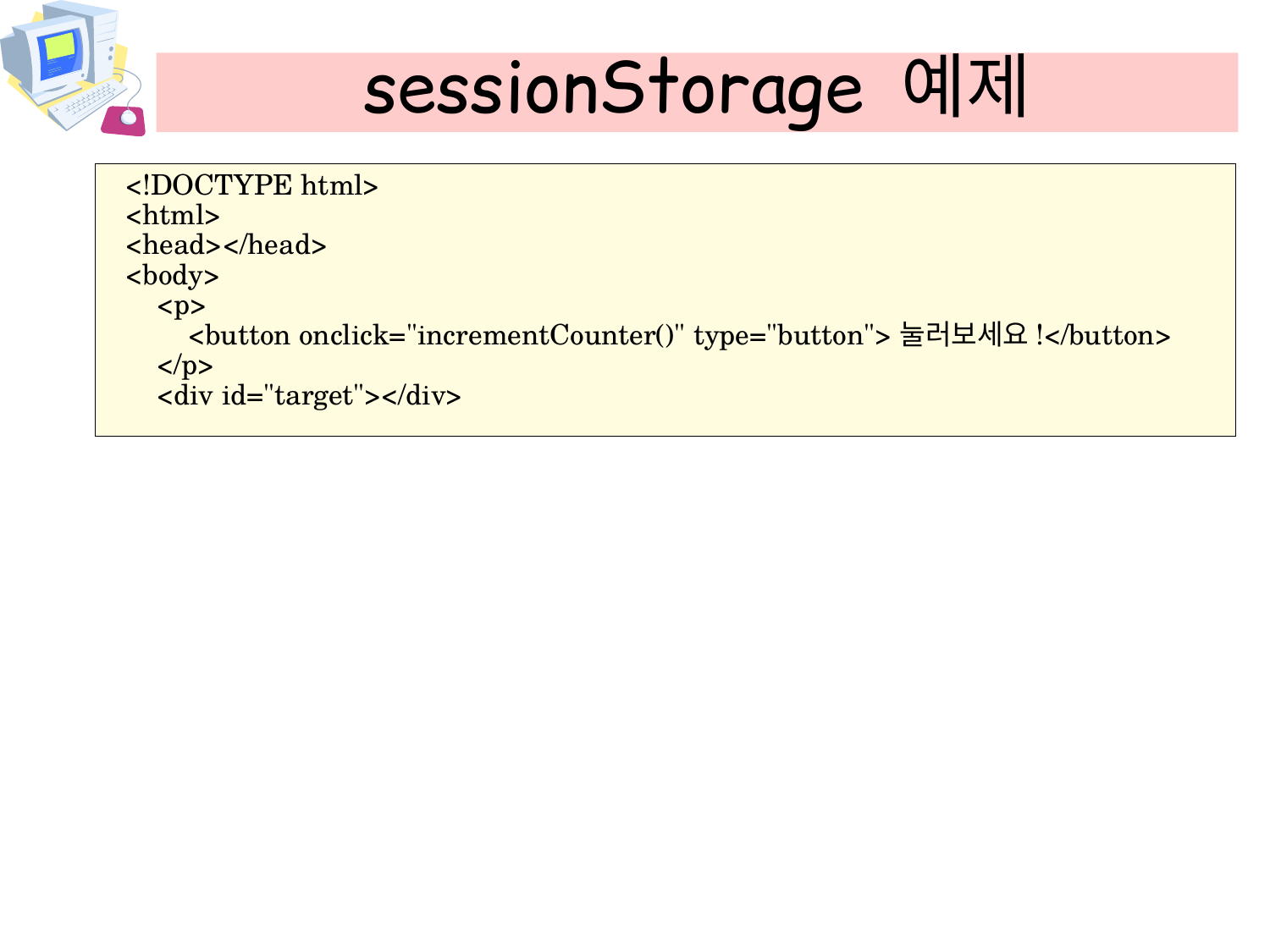

# sessionStorage 예제
<!DOCTYPE html>
<html>
<head></head>
<body>
    <p>
        <button onclick="incrementCounter()" type="button">눌러보세요!</button>
    </p>
    <div id="target"></div>